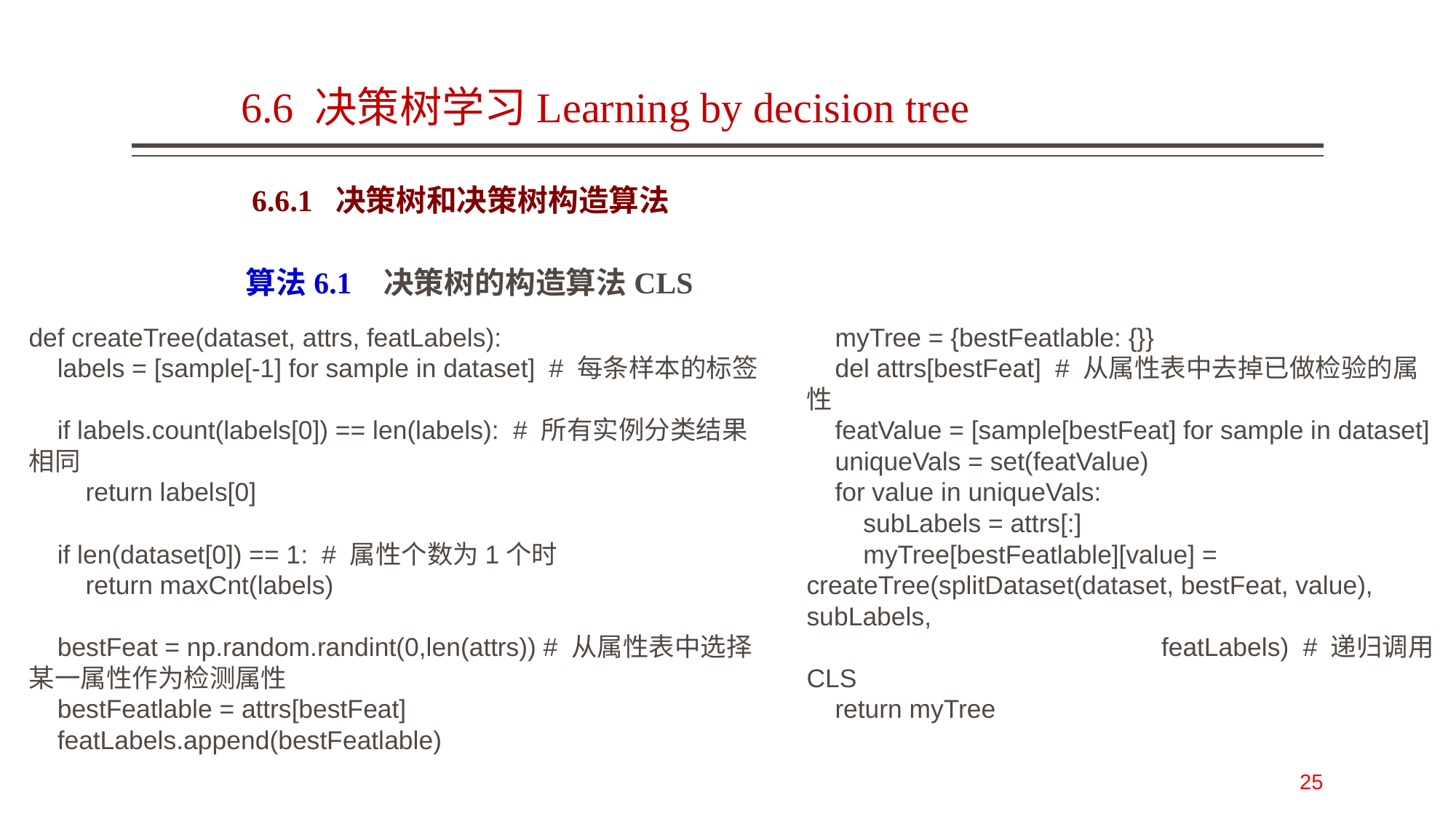

# 6.6 决策树学习Learning by decision tree
6.6.1  决策树和决策树构造算法
    算法6.1	决策树的构造算法CLS

def createTree(dataset, attrs, featLabels):
    labels = [sample[-1] for sample in dataset]  # 每条样本的标签

    if labels.count(labels[0]) == len(labels):  # 所有实例分类结果相同
        return labels[0]

    if len(dataset[0]) == 1:  # 属性个数为1个时
        return maxCnt(labels)

    bestFeat = np.random.randint(0,len(attrs)) # 从属性表中选择某一属性作为检测属性
    bestFeatlable = attrs[bestFeat]
    featLabels.append(bestFeatlable)
    myTree = {bestFeatlable: {}}
    del attrs[bestFeat]  # 从属性表中去掉已做检验的属性
    featValue = [sample[bestFeat] for sample in dataset]
    uniqueVals = set(featValue)
    for value in uniqueVals:
        subLabels = attrs[:]
        myTree[bestFeatlable][value] = createTree(splitDataset(dataset, bestFeat, value), subLabels,
                                                  featLabels)  # 递归调用CLS
    return myTree
25